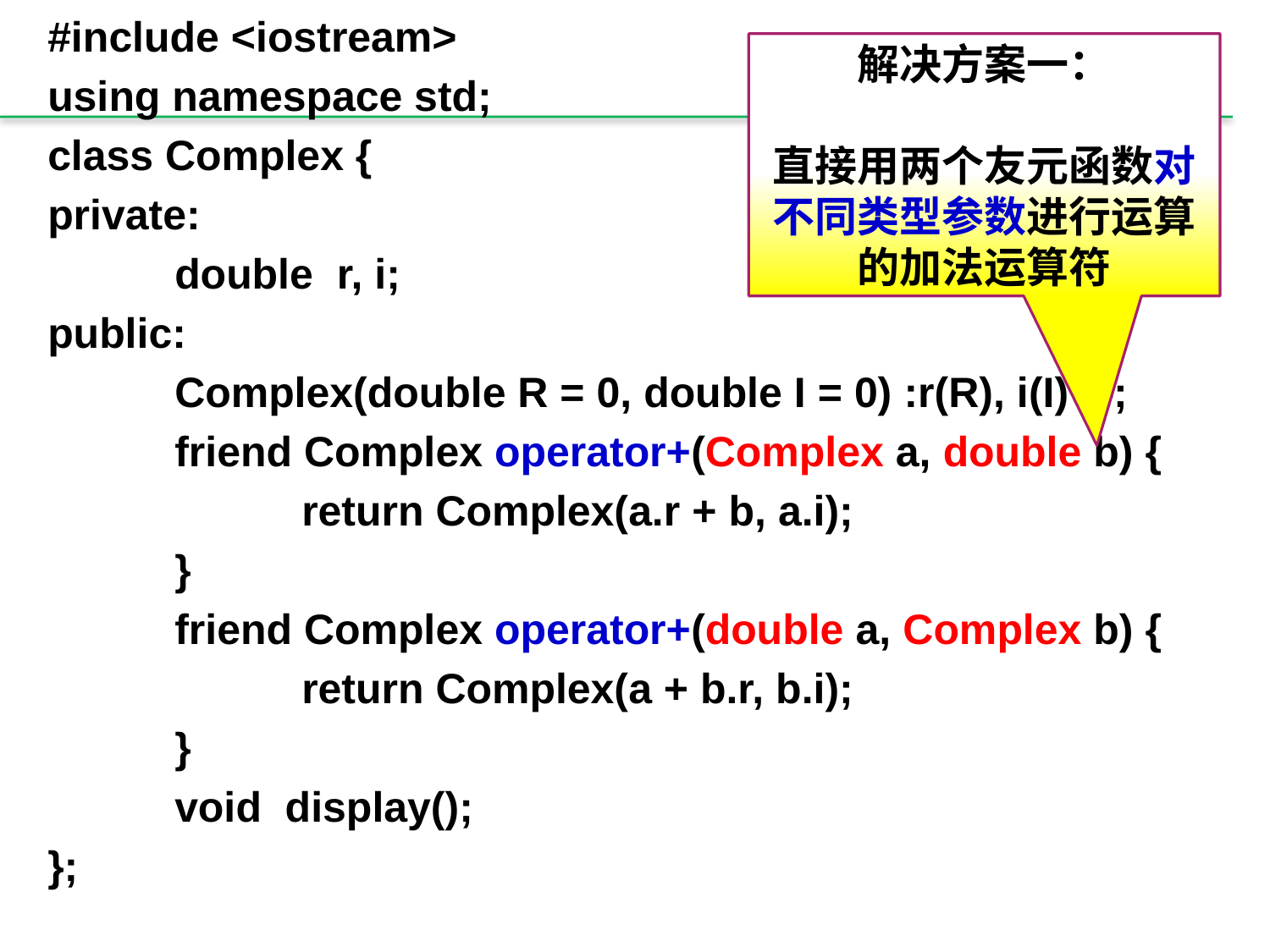

#include <iostream>
using namespace std;
class Complex {
private:
	double  r, i;
public:
	Complex(double R = 0, double I = 0) :r(R), i(I) {};
	friend Complex operator+(Complex a, double b) {
		return Complex(a.r + b, a.i);
	}
	friend Complex operator+(double a, Complex b) {
		return Complex(a + b.r, b.i);
	}
	void  display();
};

解决方案一：

直接用两个友元函数对不同类型参数进行运算的加法运算符